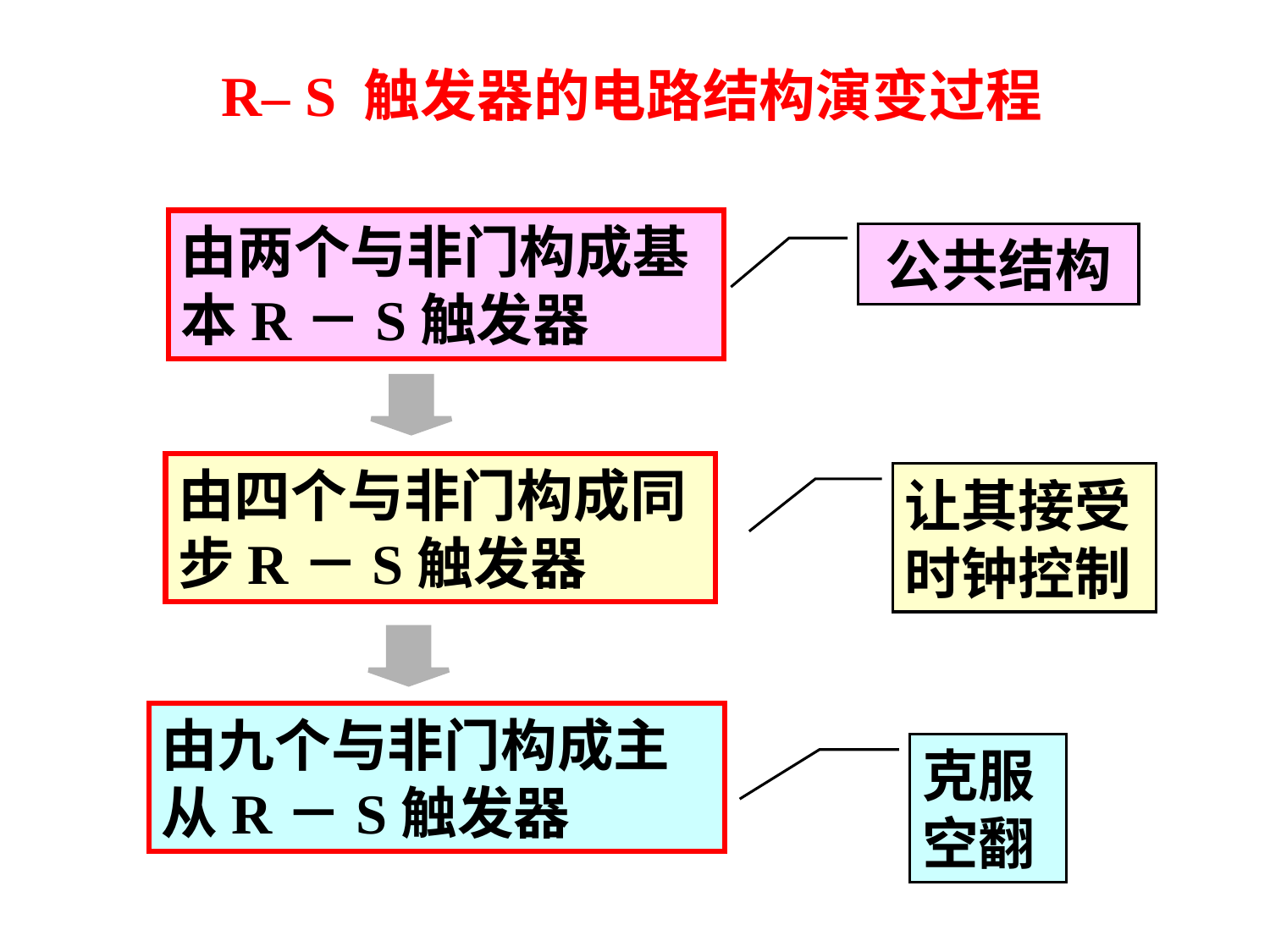

R– S 触发器的电路结构演变过程
由两个与非门构成基本R－S触发器
公共结构

由四个与非门构成同步R－S触发器
让其接受时钟控制

由九个与非门构成主从R－S触发器
克服空翻